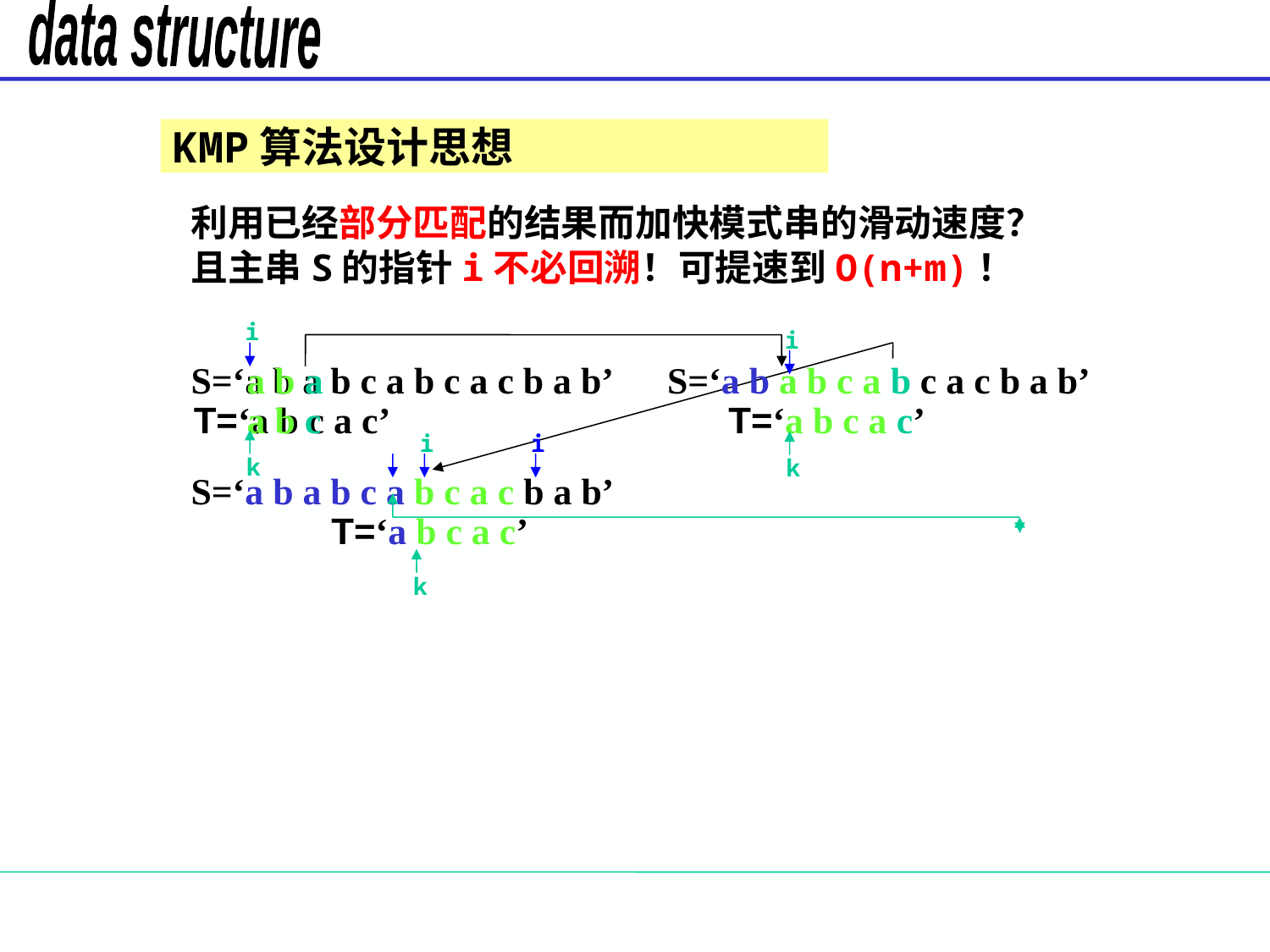

KMP算法设计思想
利用已经部分匹配的结果而加快模式串的滑动速度？
且主串S的指针i不必回溯！可提速到O(n+m)！
i

i

S=‘a b a b c a b c a c b a b’
 a b a
S=‘a b a b c a b c a c b a b’
T=‘a b c a c’
a b c
T=‘a b c a c’

i

i

k

k
S=‘a b a b c a b c a c b a b’

T=‘a b c a c’

k